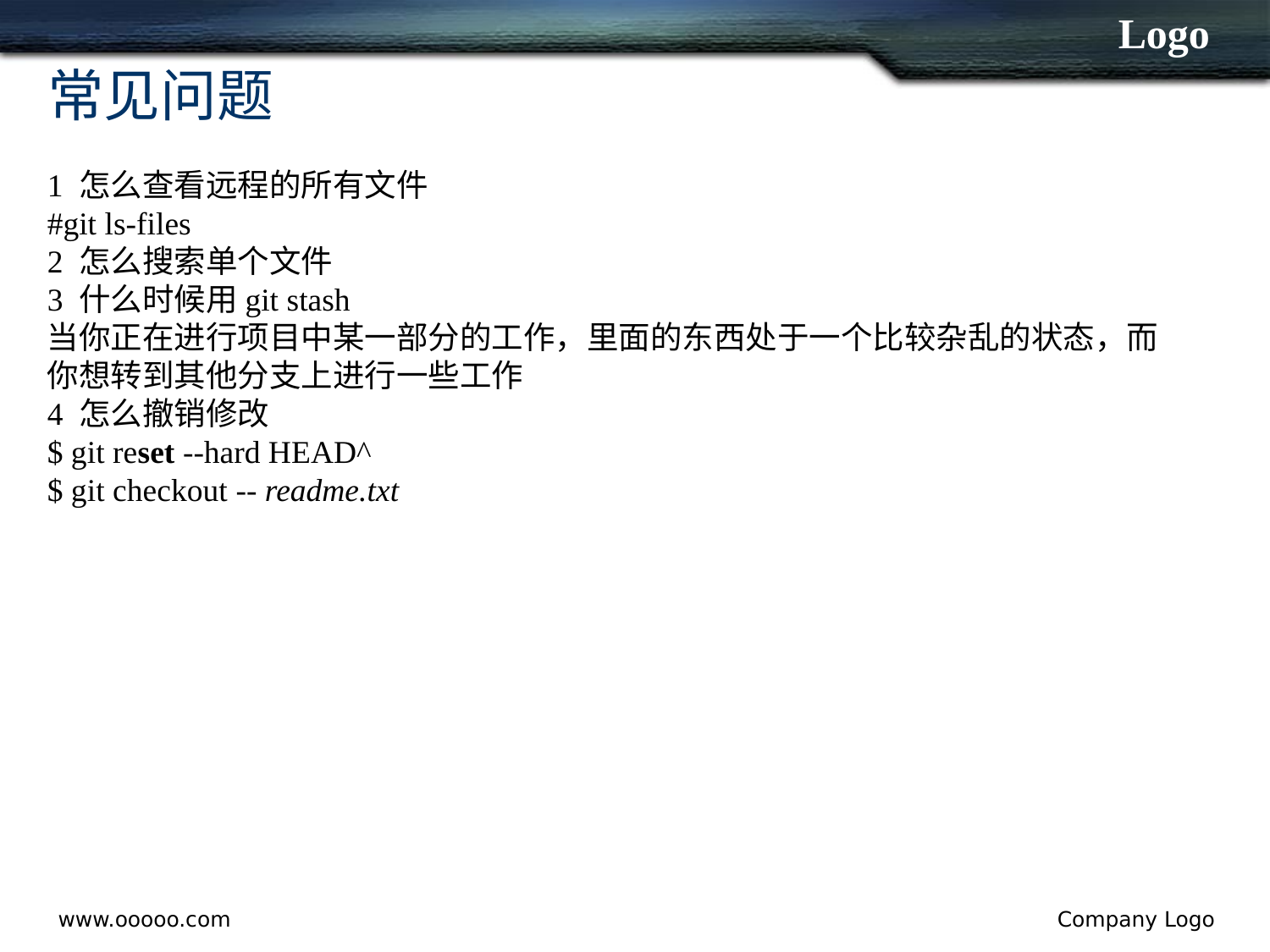

# 常见问题
1 怎么查看远程的所有文件
#git ls-files
2 怎么搜索单个文件
3 什么时候用git stash
当你正在进行项目中某一部分的工作，里面的东西处于一个比较杂乱的状态，而你想转到其他分支上进行一些工作
4 怎么撤销修改
$ git reset --hard HEAD^
$ git checkout -- readme.txt

www.ooooo.com
Company Logo